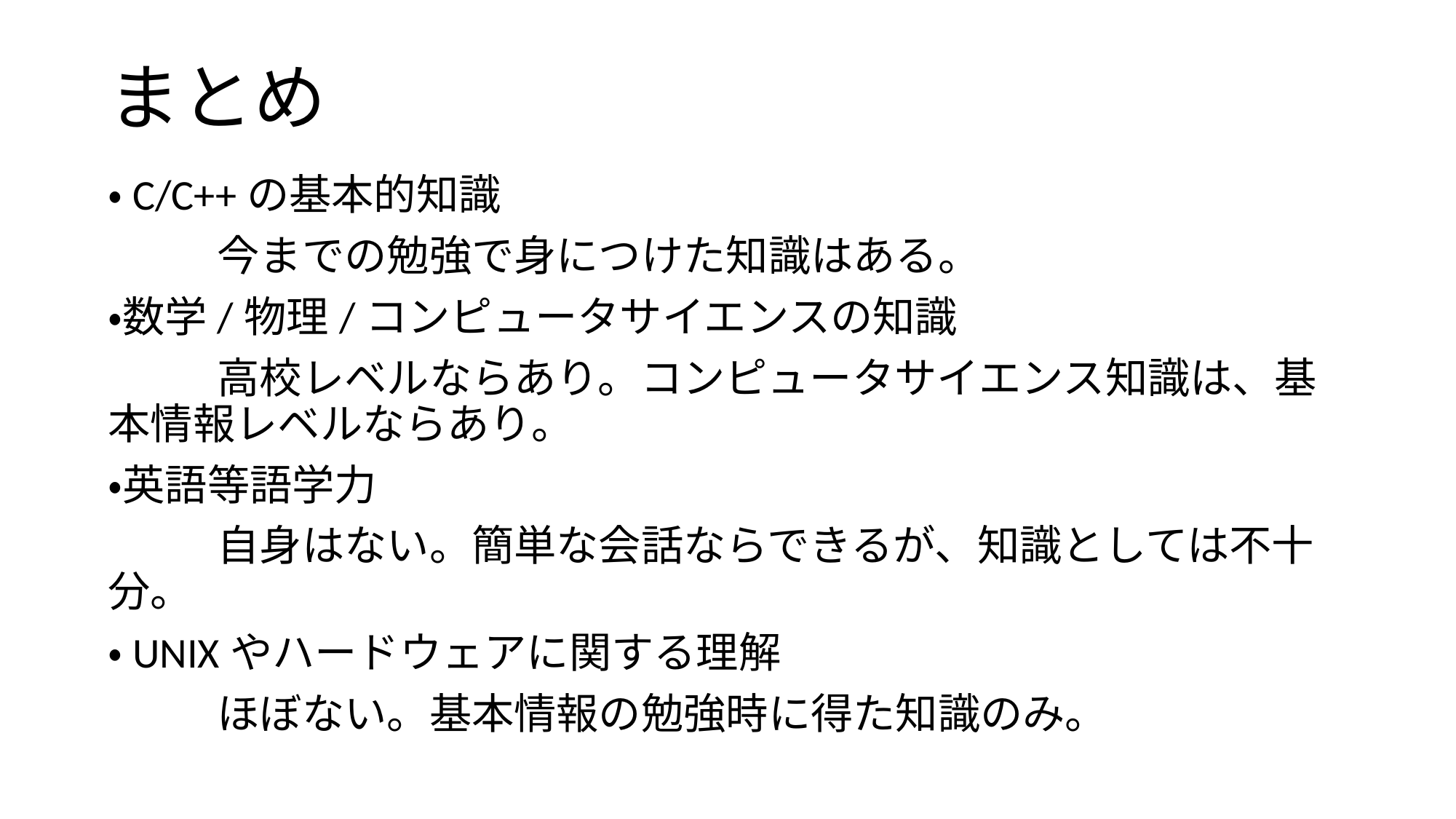

まとめ
・C/C++の基本的知識
	今までの勉強で身につけた知識はある。
・数学/物理/コンピュータサイエンスの知識
	高校レベルならあり。コンピュータサイエンス知識は、基本情報レベルならあり。
・英語等語学力
	自身はない。簡単な会話ならできるが、知識としては不十分。
・UNIXやハードウェアに関する理解
	ほぼない。基本情報の勉強時に得た知識のみ。